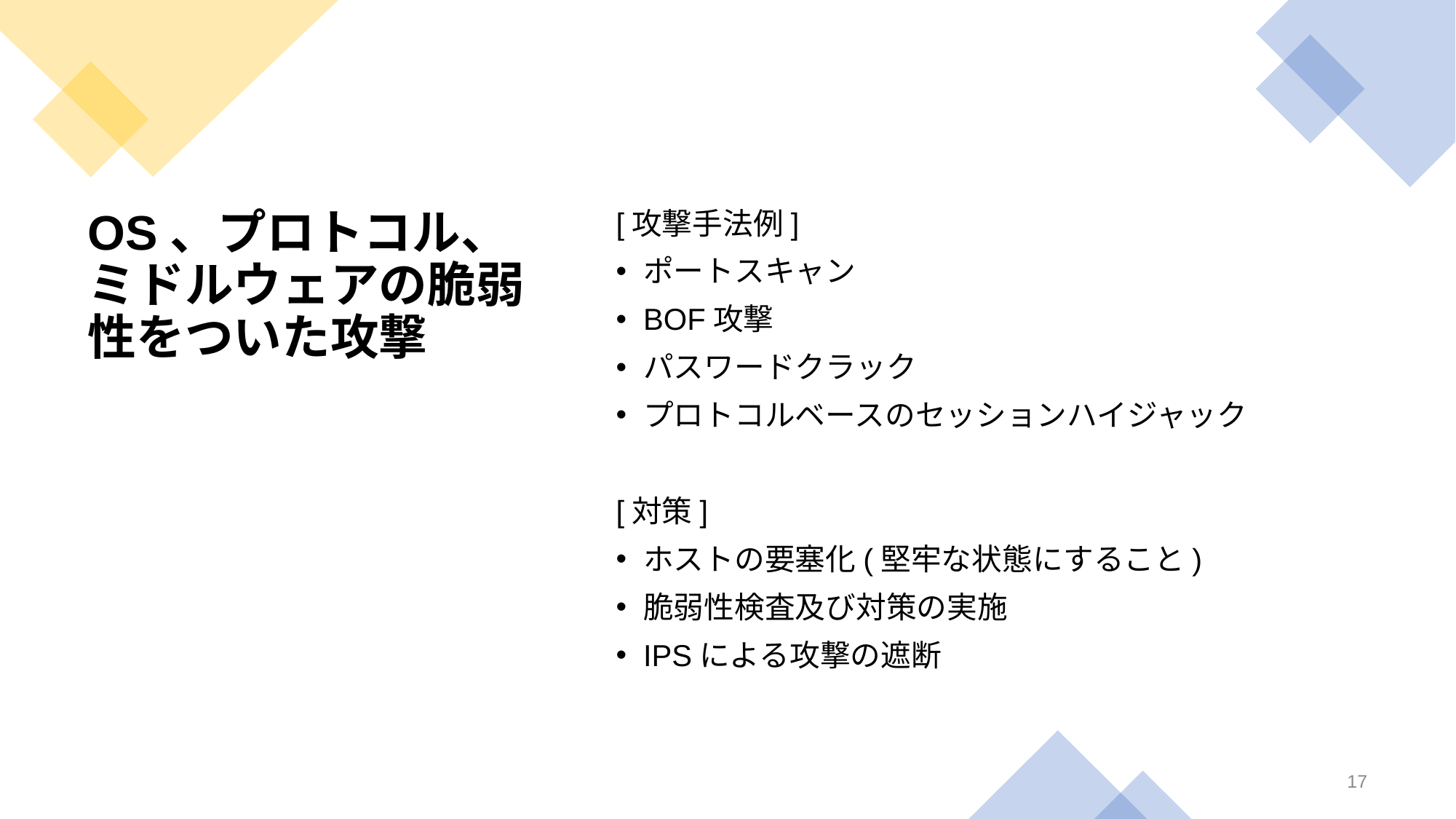

[攻撃手法例]
ポートスキャン
BOF攻撃
パスワードクラック
プロトコルベースのセッションハイジャック

[対策]
ホストの要塞化(堅牢な状態にすること)
脆弱性検査及び対策の実施
IPSによる攻撃の遮断
# OS、プロトコル、 ミドルウェアの脆弱性をついた攻撃

17